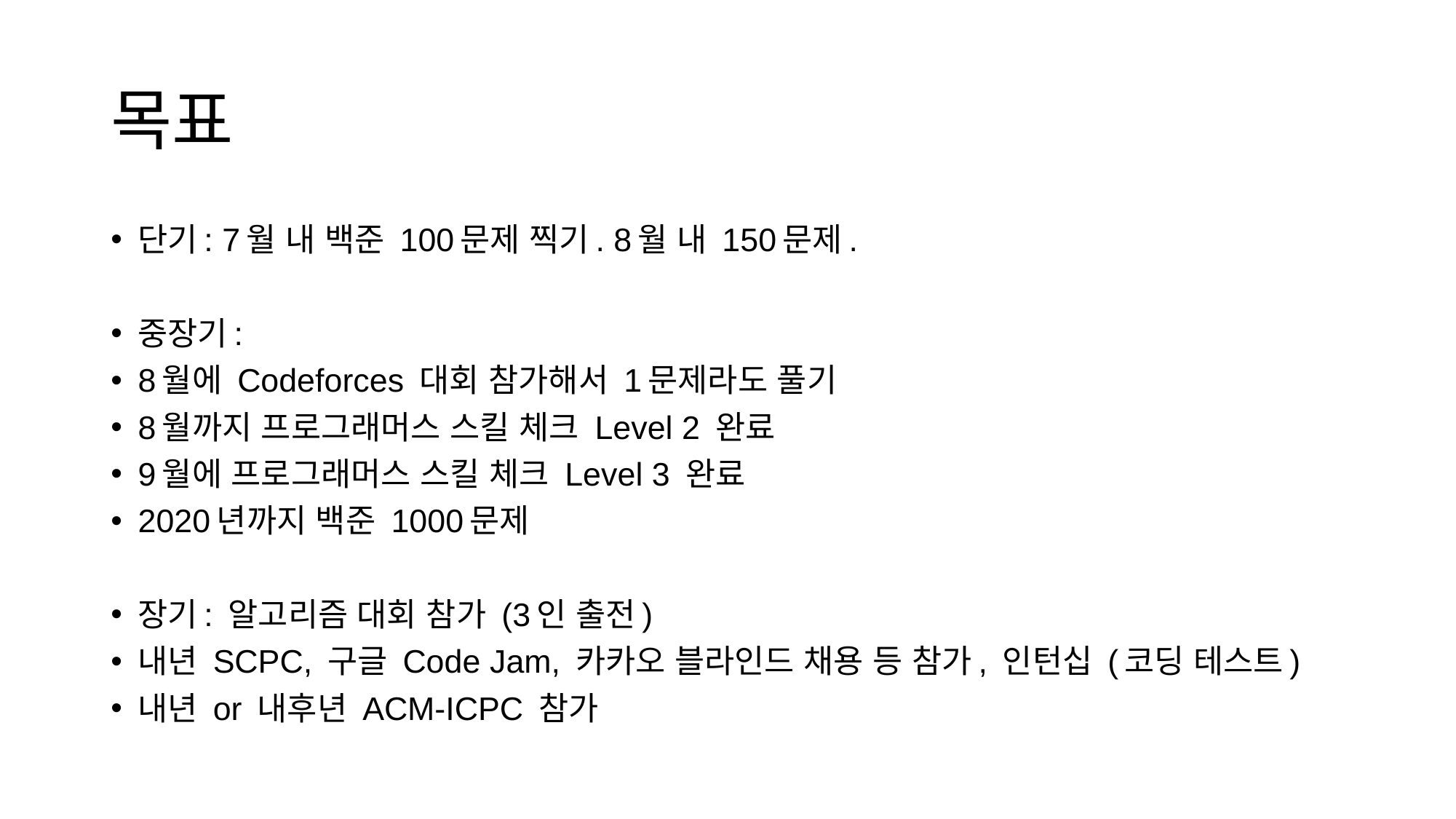

# 목표
단기: 7월 내 백준 100문제 찍기. 8월 내 150문제.

중장기:
8월에 Codeforces 대회 참가해서 1문제라도 풀기
8월까지 프로그래머스 스킬 체크 Level 2 완료
9월에 프로그래머스 스킬 체크 Level 3 완료
2020년까지 백준 1000문제

장기: 알고리즘 대회 참가 (3인 출전)
내년 SCPC, 구글 Code Jam, 카카오 블라인드 채용 등 참가, 인턴십 (코딩 테스트)
내년 or 내후년 ACM-ICPC 참가